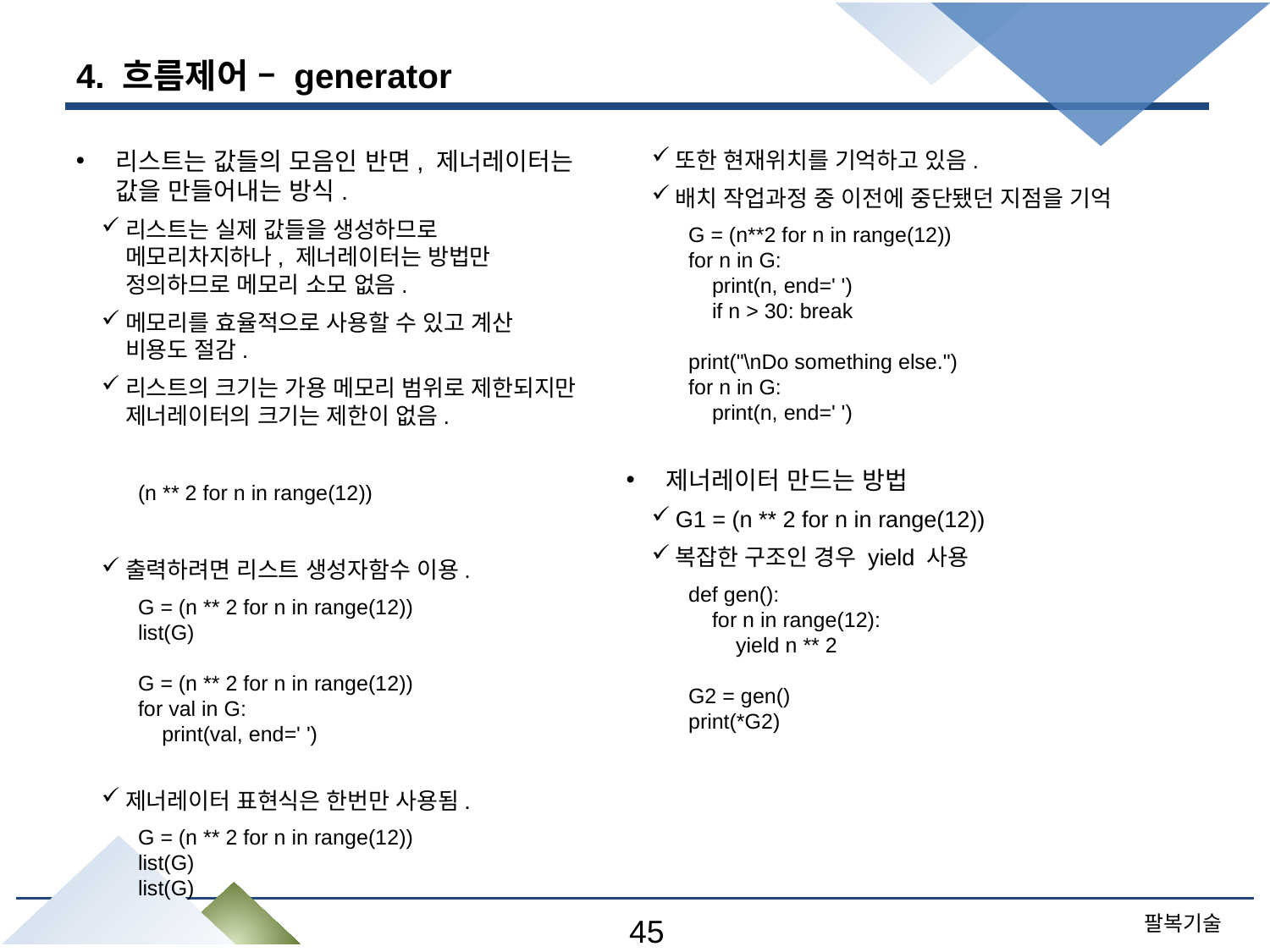

# 4. 흐름제어 – generator
또한 현재위치를 기억하고 있음.
배치 작업과정 중 이전에 중단됐던 지점을 기억
G = (n**2 for n in range(12))
for n in G:
    print(n, end=' ')
    if n > 30: break

print("\nDo something else.")
for n in G:
    print(n, end=' ')

제너레이터 만드는 방법
G1 = (n ** 2 for n in range(12))
복잡한 구조인 경우 yield 사용
def gen():
    for n in range(12):
        yield n ** 2

G2 = gen()
print(*G2)
리스트는 값들의 모음인 반면, 제너레이터는 값을 만들어내는 방식.
리스트는 실제 값들을 생성하므로 메모리차지하나, 제너레이터는 방법만 정의하므로 메모리 소모 없음.
메모리를 효율적으로 사용할 수 있고 계산 비용도 절감.
리스트의 크기는 가용 메모리 범위로 제한되지만 제너레이터의 크기는 제한이 없음.

(n ** 2 for n in range(12))

출력하려면 리스트 생성자함수 이용.
G = (n ** 2 for n in range(12))
list(G)

G = (n ** 2 for n in range(12))
for val in G:
    print(val, end=' ')

제너레이터 표현식은 한번만 사용됨.
G = (n ** 2 for n in range(12))
list(G)
list(G)
45